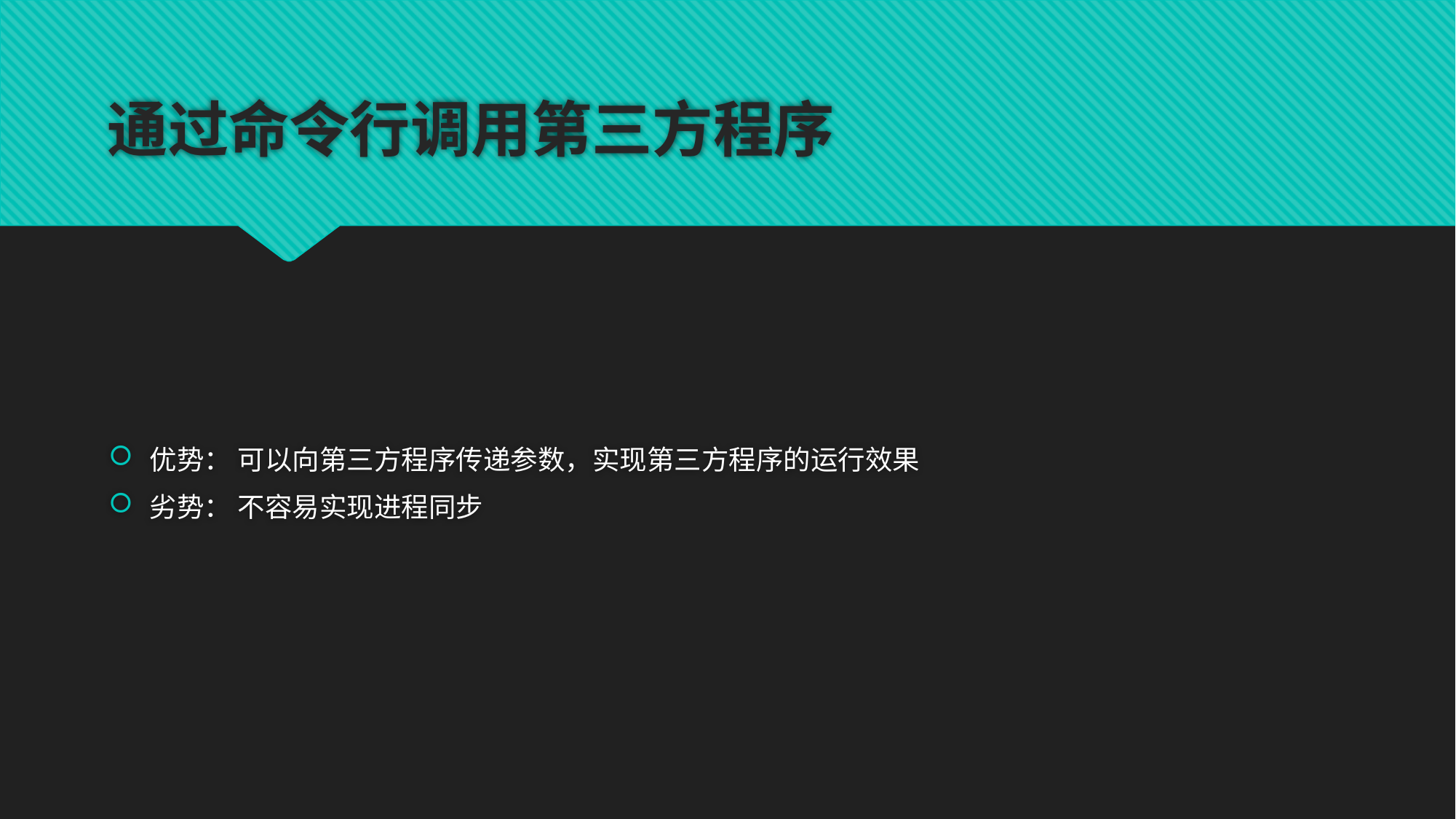

# 通过命令行调用第三方程序
优势： 可以向第三方程序传递参数，实现第三方程序的运行效果
劣势： 不容易实现进程同步